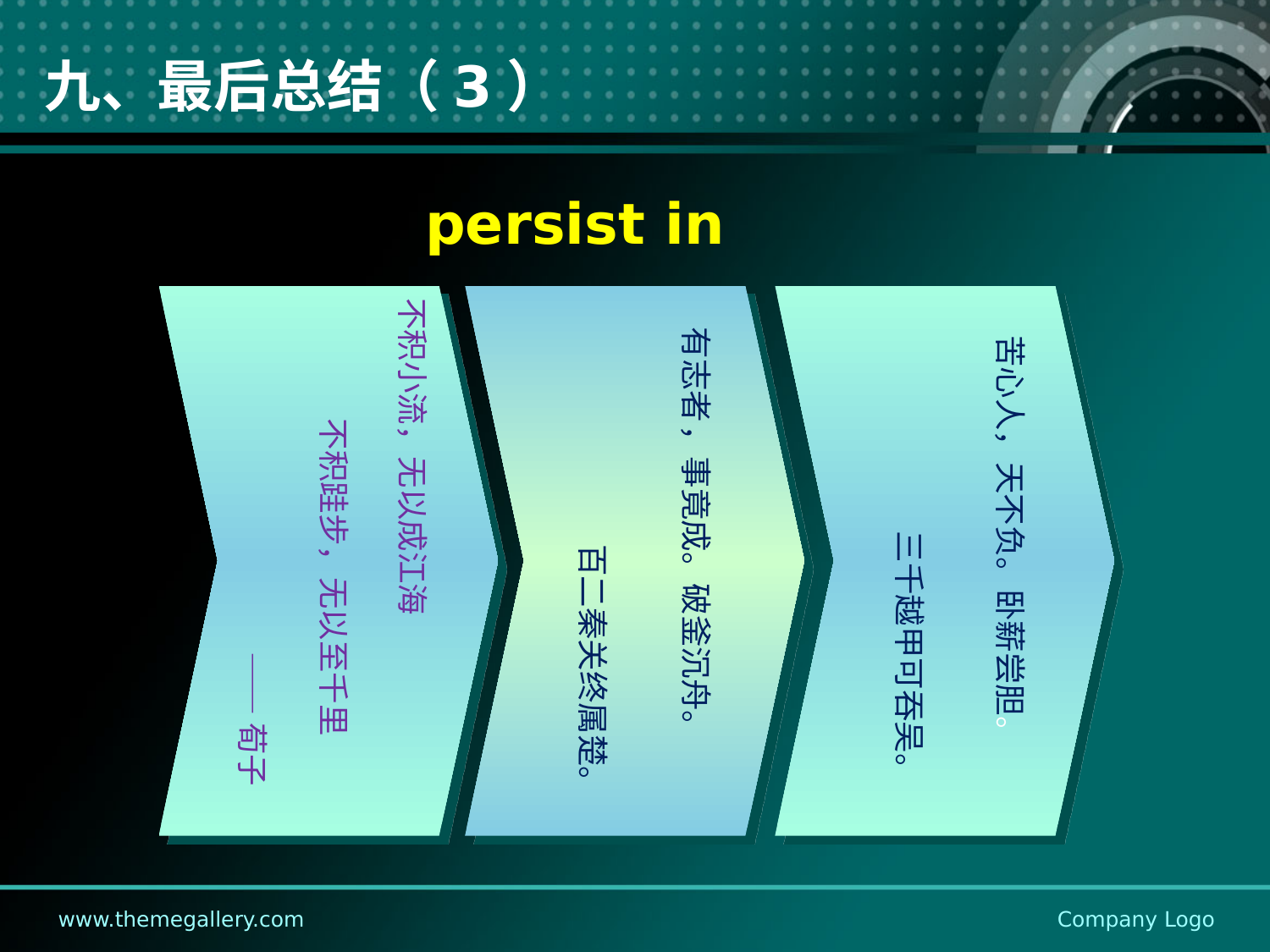

# 九、最后总结（3）
		persist in
                不积跬步，无以至千里

不积小流，无以成江海

   有志者	，事竟成。破釜沉舟。

	               百二秦关终属楚。
   苦心人，天不负。卧薪尝胆。
                            三千越甲可吞吴。
                     ——荀子
www.themegallery.com
Company Logo